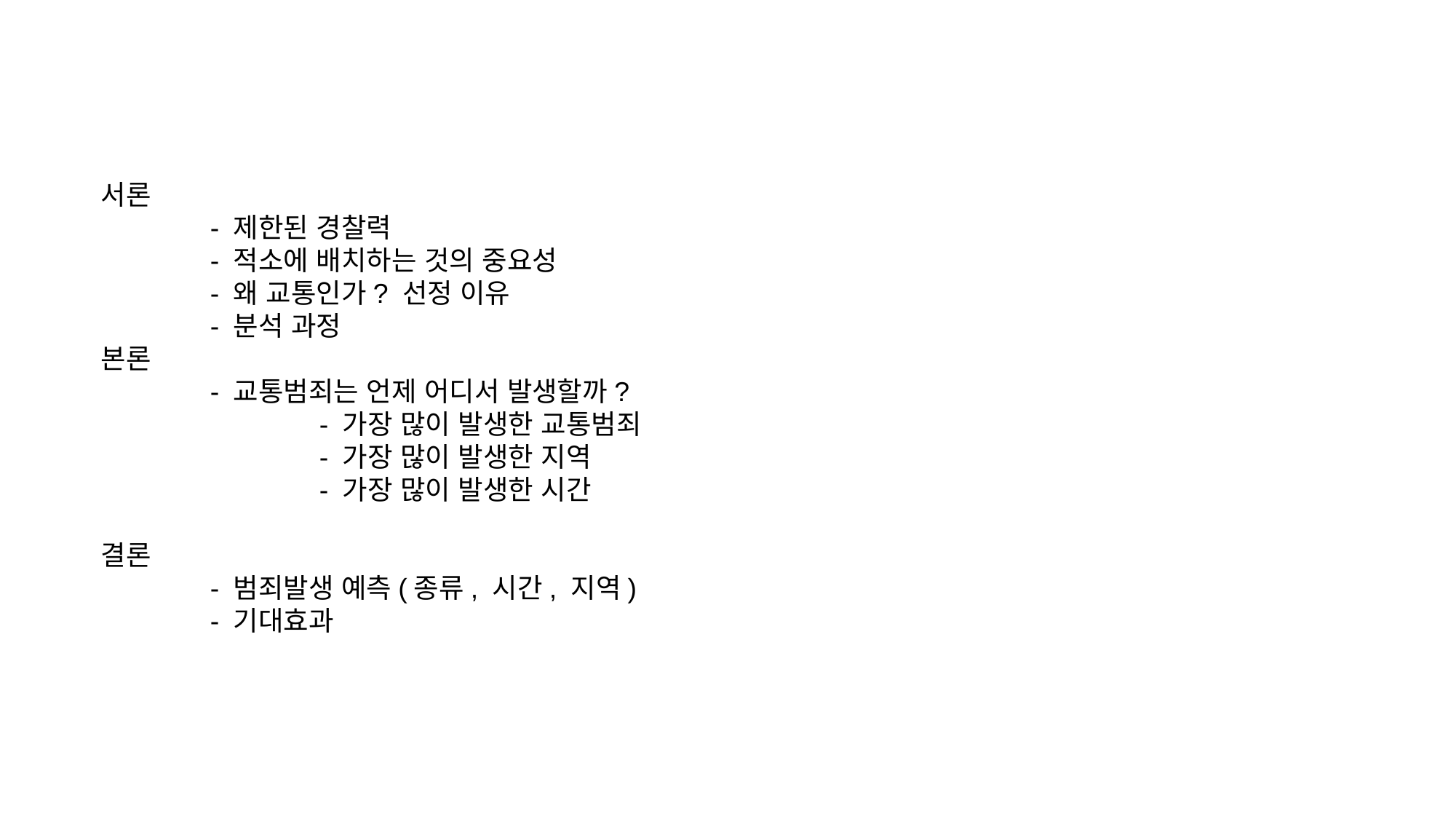

서론
	- 제한된 경찰력
	- 적소에 배치하는 것의 중요성
	- 왜 교통인가? 선정 이유
	- 분석 과정
본론
	- 교통범죄는 언제 어디서 발생할까?
		- 가장 많이 발생한 교통범죄
		- 가장 많이 발생한 지역
		- 가장 많이 발생한 시간

결론
	- 범죄발생 예측(종류, 시간, 지역)
	- 기대효과